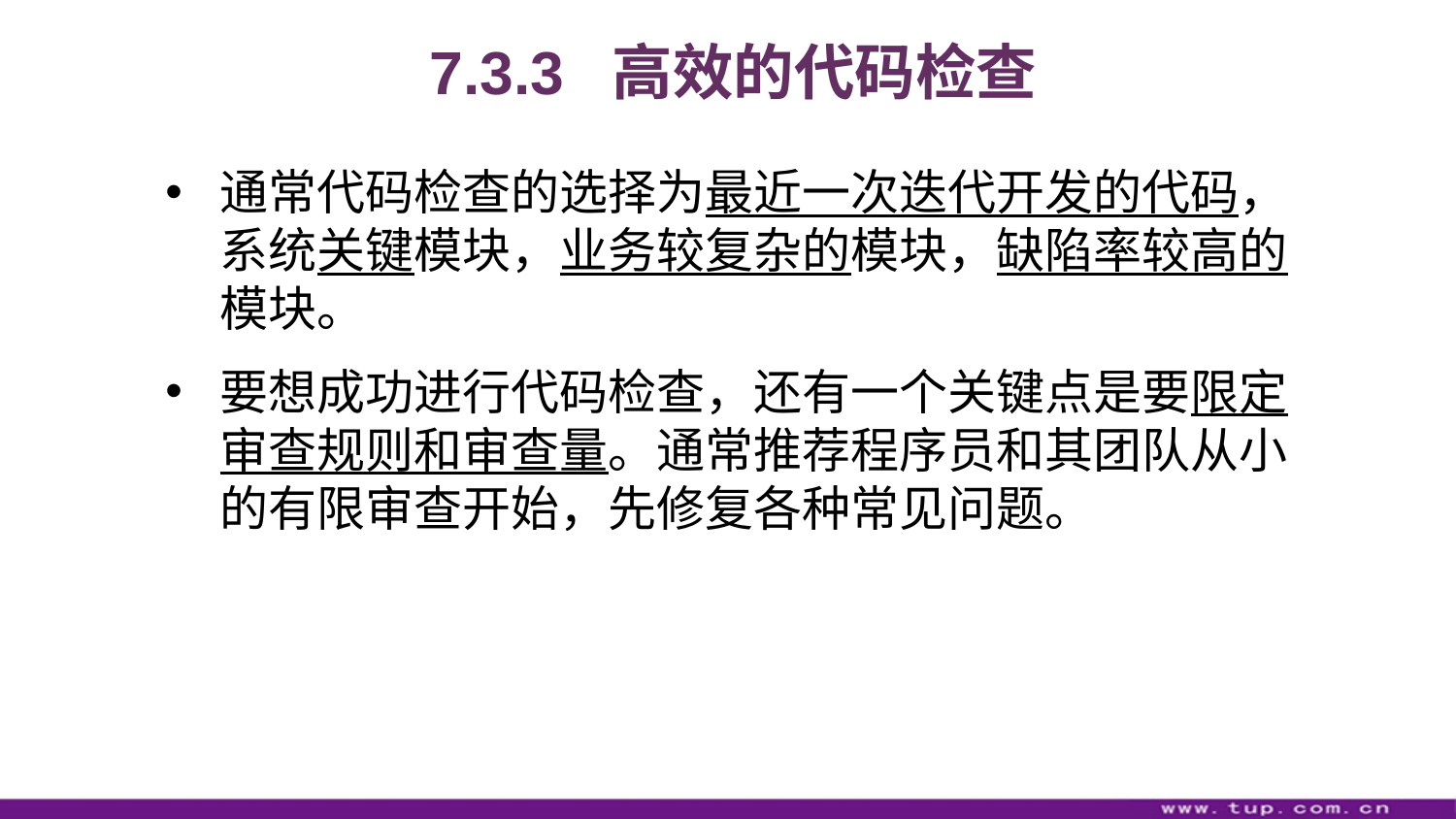

7.3.3  高效的代码检查
通常代码检查的选择为最近一次迭代开发的代码，系统关键模块，业务较复杂的模块，缺陷率较高的模块。
要想成功进行代码检查，还有一个关键点是要限定审查规则和审查量。通常推荐程序员和其团队从小的有限审查开始，先修复各种常见问题。